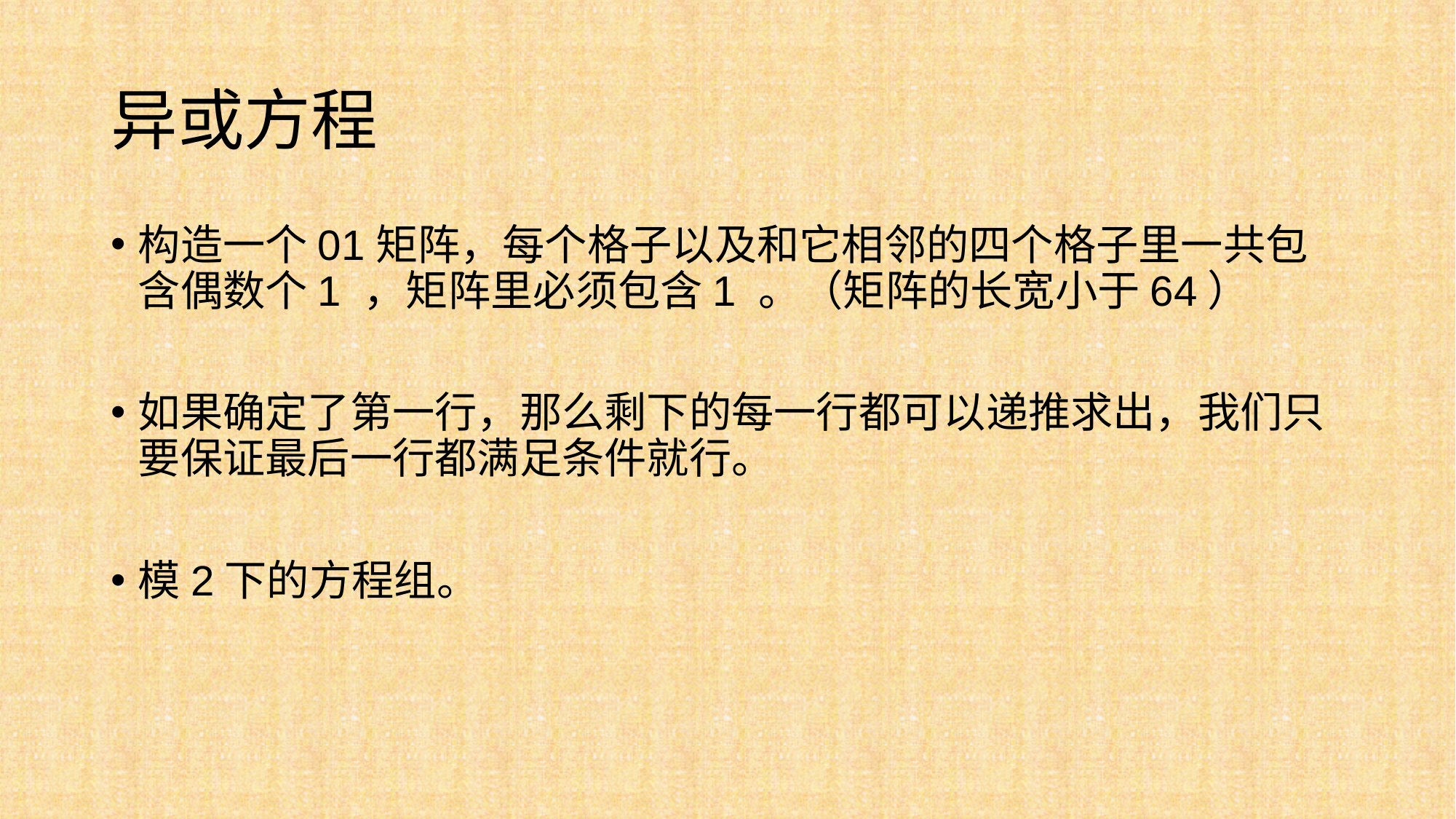

# 异或方程
构造一个01矩阵，每个格子以及和它相邻的四个格子里一共包含偶数个1 ，矩阵里必须包含1 。（矩阵的长宽小于64）

如果确定了第一行，那么剩下的每一行都可以递推求出，我们只要保证最后一行都满足条件就行。

模2下的方程组。